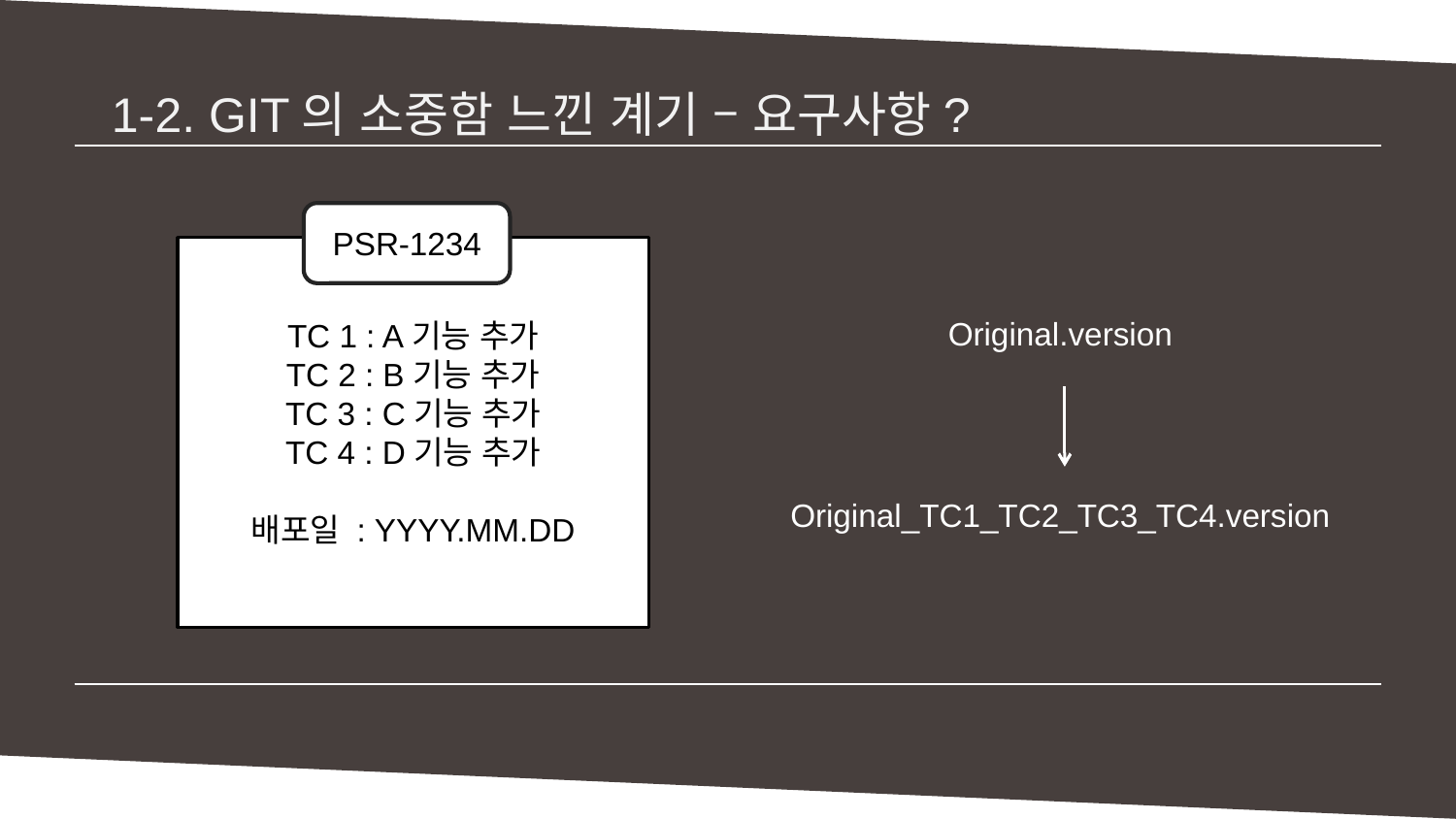

1-2. GIT의 소중함 느낀 계기 – 요구사항?
PSR-1234
TC 1 : A기능 추가
TC 2 : B기능 추가
TC 3 : C기능 추가
TC 4 : D기능 추가
배포일 : YYYY.MM.DD
Original.version

Original_TC1_TC2_TC3_TC4.version